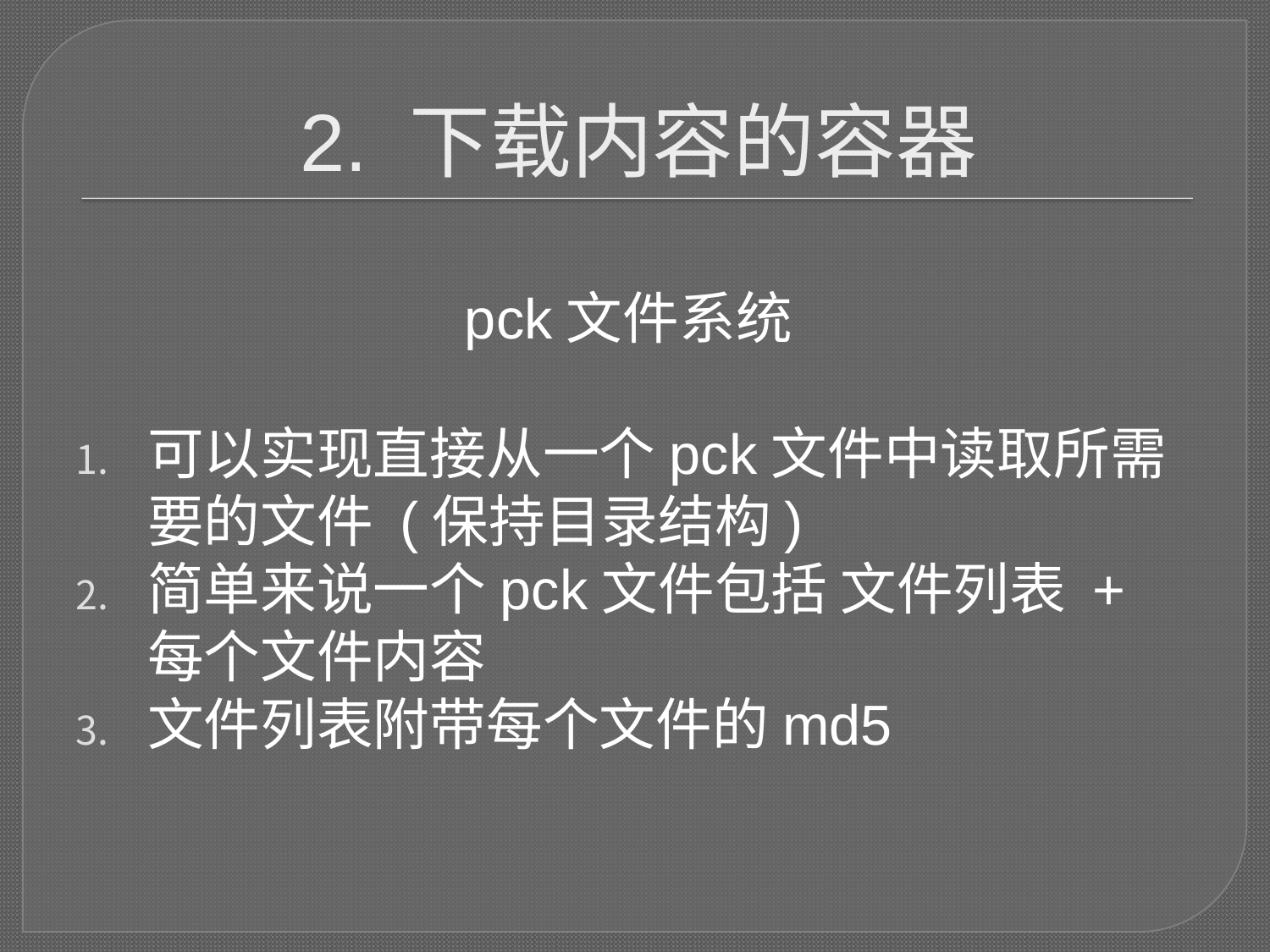

# 2. 下载内容的容器
pck文件系统

可以实现直接从一个pck文件中读取所需要的文件 (保持目录结构)
简单来说一个pck文件包括 文件列表 + 每个文件内容
文件列表附带每个文件的md5